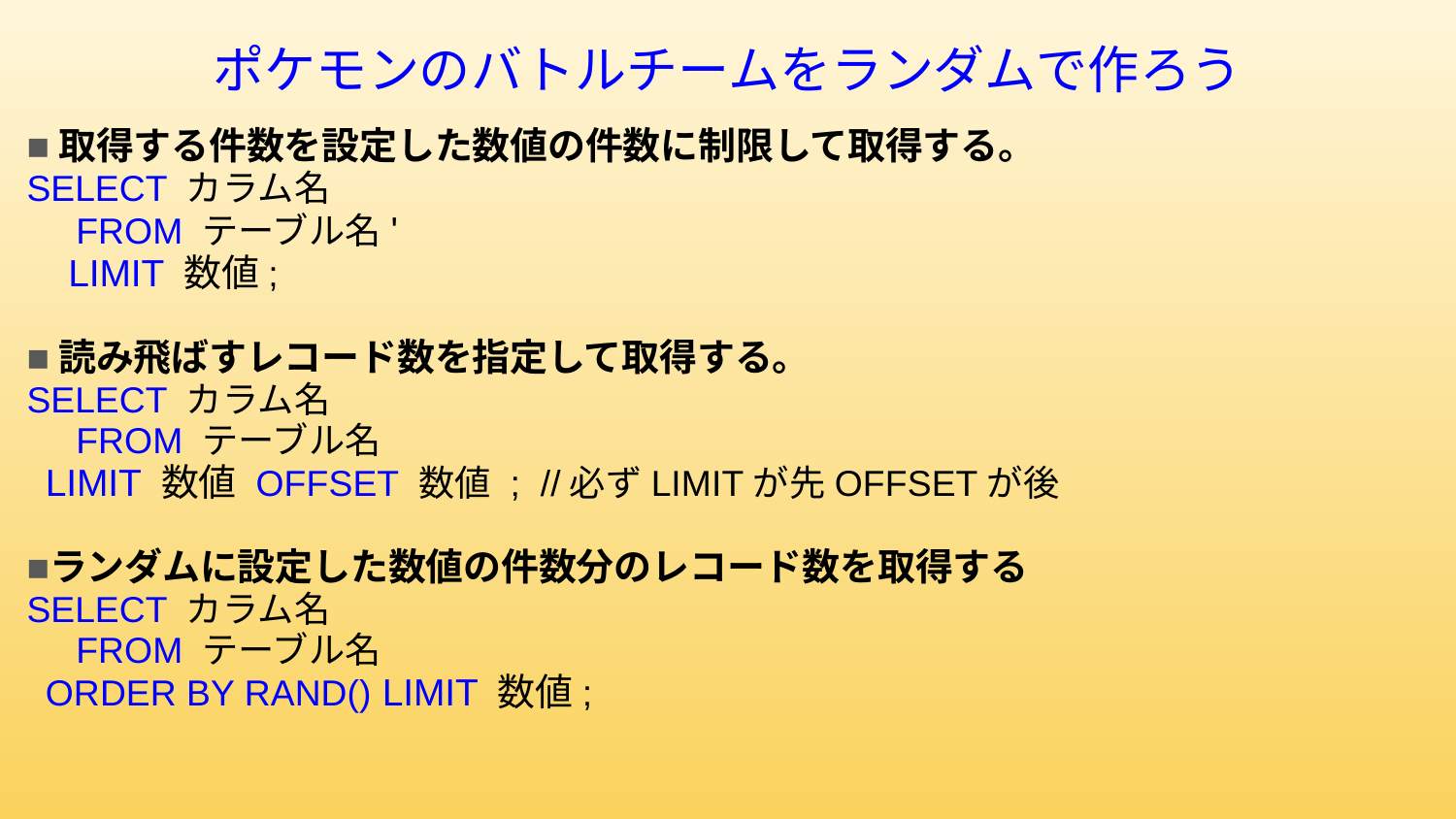

# ポケモンのバトルチームをランダムで作ろう

■取得する件数を設定した数値の件数に制限して取得する。
SELECT カラム名
    FROM テーブル名'
    LIMIT 数値;
■読み飛ばすレコード数を指定して取得する。
SELECT カラム名
    FROM テーブル名
 LIMIT 数値 OFFSET 数値 ;  //必ずLIMITが先OFFSETが後
■ランダムに設定した数値の件数分のレコード数を取得する
SELECT カラム名
    FROM テーブル名
 ORDER BY RAND() LIMIT 数値;